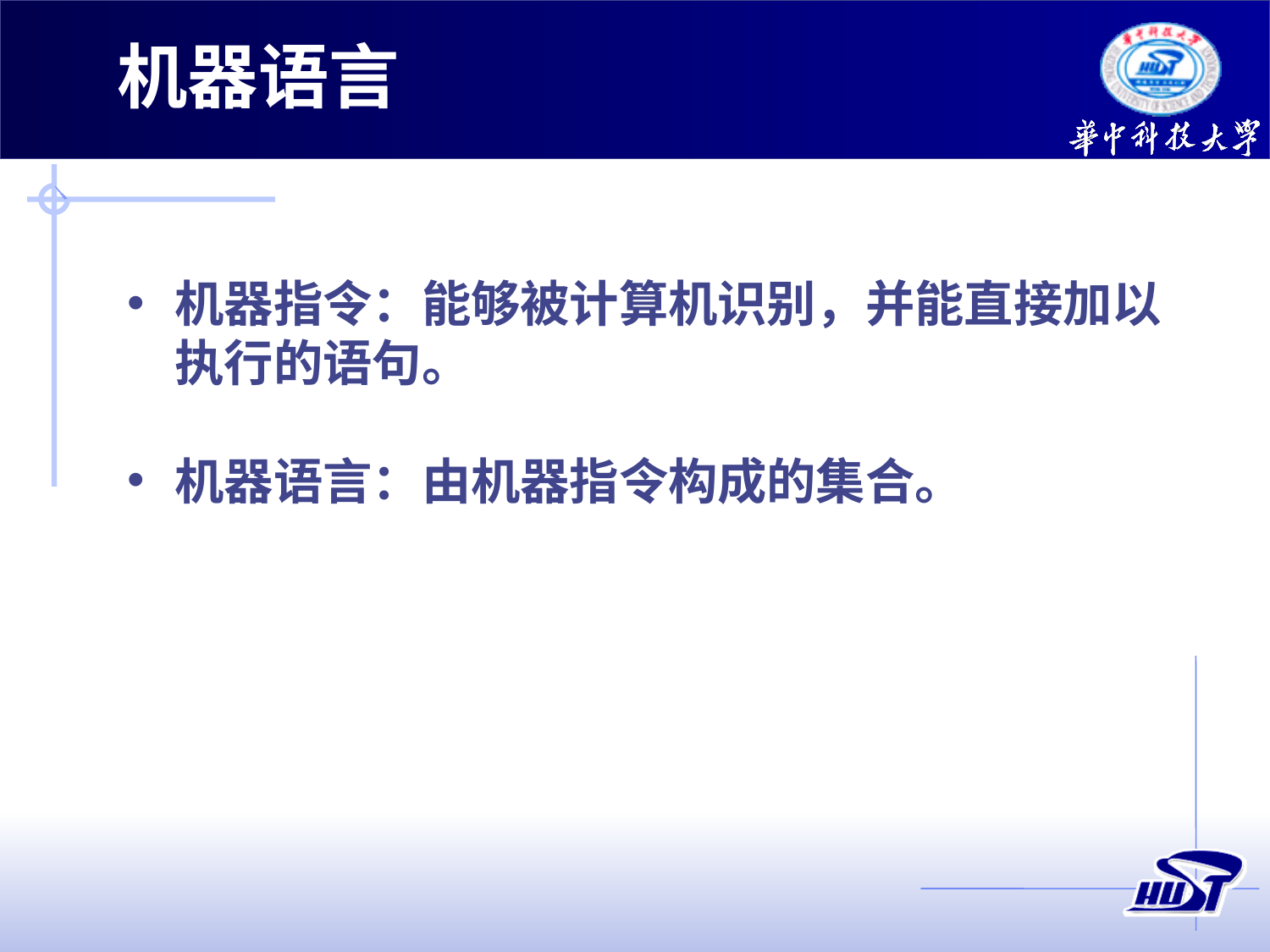

机器语言
机器指令：能够被计算机识别，并能直接加以执行的语句。

机器语言：由机器指令构成的集合。